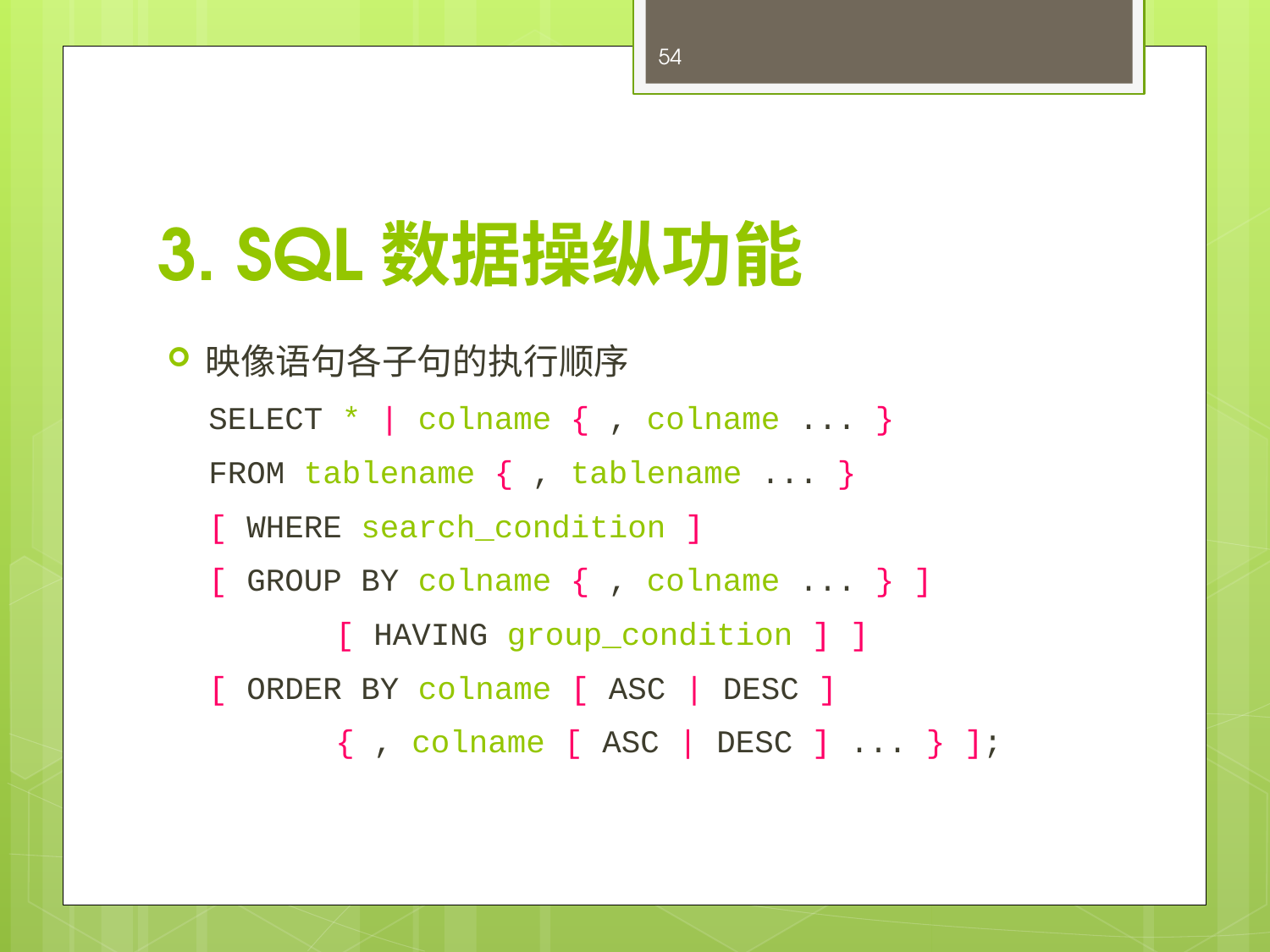

54
# 3. SQL数据操纵功能
映像语句各子句的执行顺序
SELECT * | colname { , colname ... }
FROM tablename { , tablename ... }
[ WHERE search_condition ]
[ GROUP BY colname { , colname ... } ]
	[ HAVING group_condition ] ]
[ ORDER BY colname [ ASC | DESC ]
	{ , colname [ ASC | DESC ] ... } ];